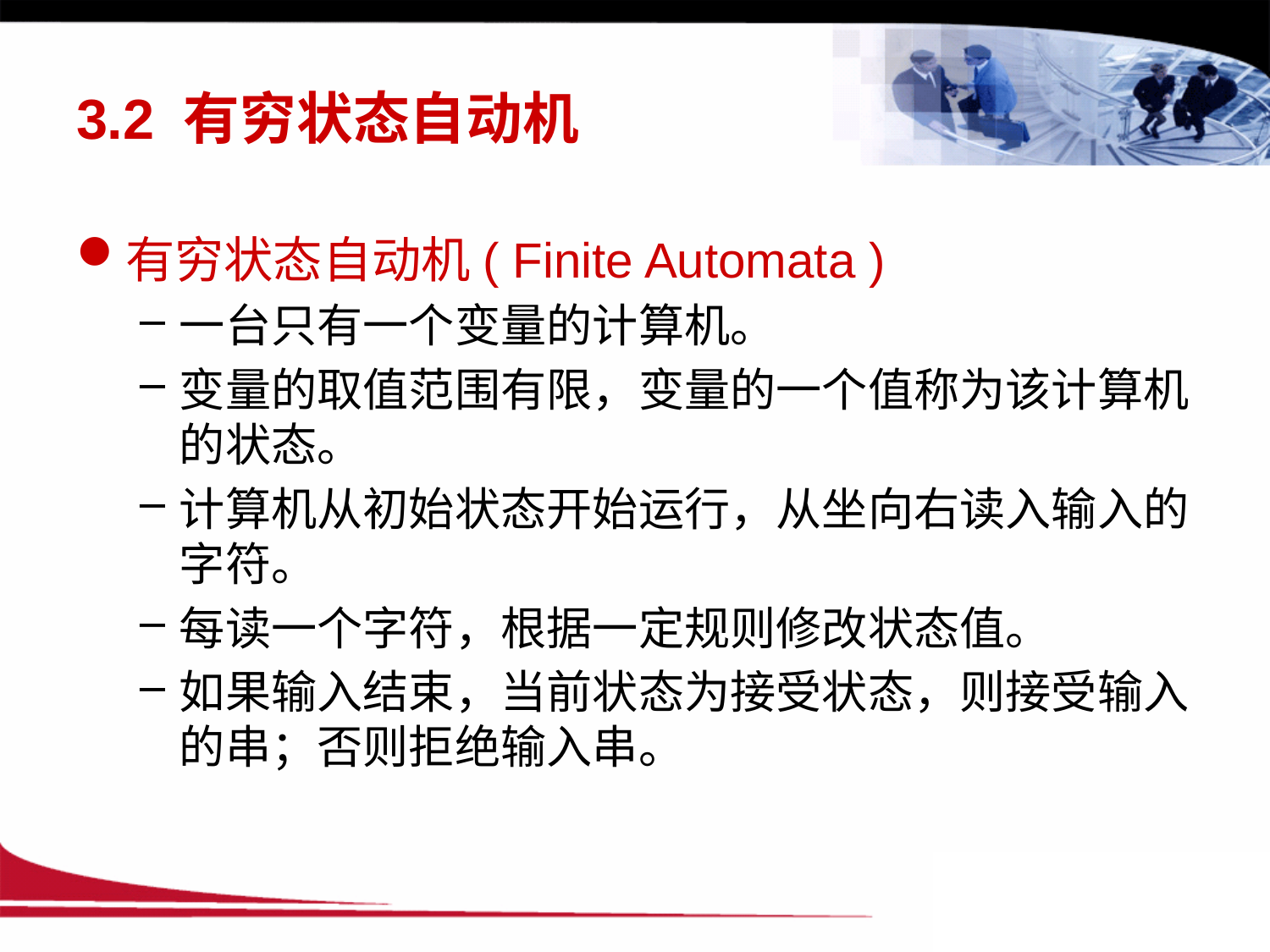

# 3.2 有穷状态自动机
有穷状态自动机( Finite Automata )
一台只有一个变量的计算机。
变量的取值范围有限，变量的一个值称为该计算机的状态。
计算机从初始状态开始运行，从坐向右读入输入的字符。
每读一个字符，根据一定规则修改状态值。
如果输入结束，当前状态为接受状态，则接受输入的串；否则拒绝输入串。